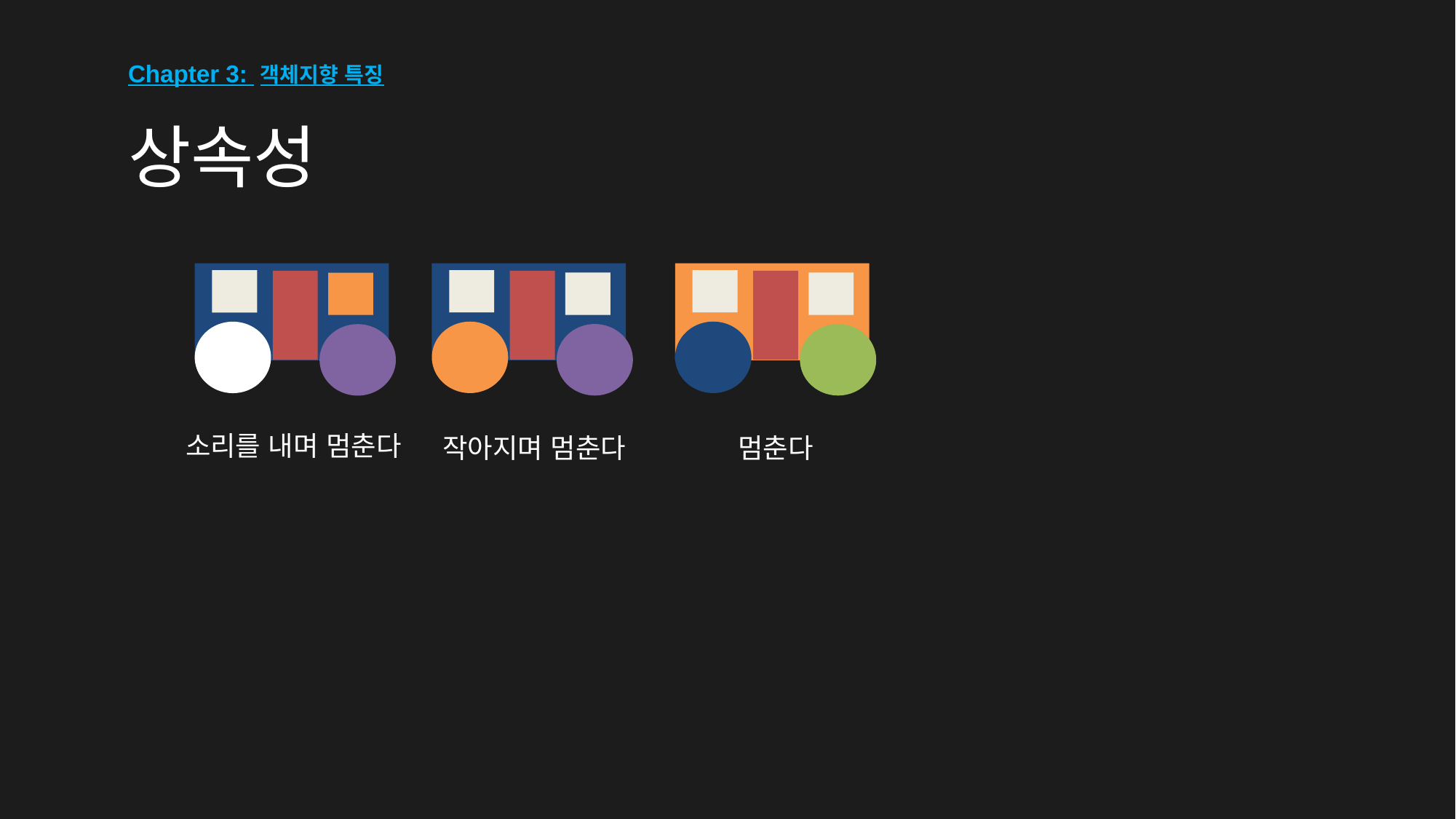

Chapter 3: 객체지향 특징
상속성

소리를 내며 멈춘다
작아지며 멈춘다
멈춘다